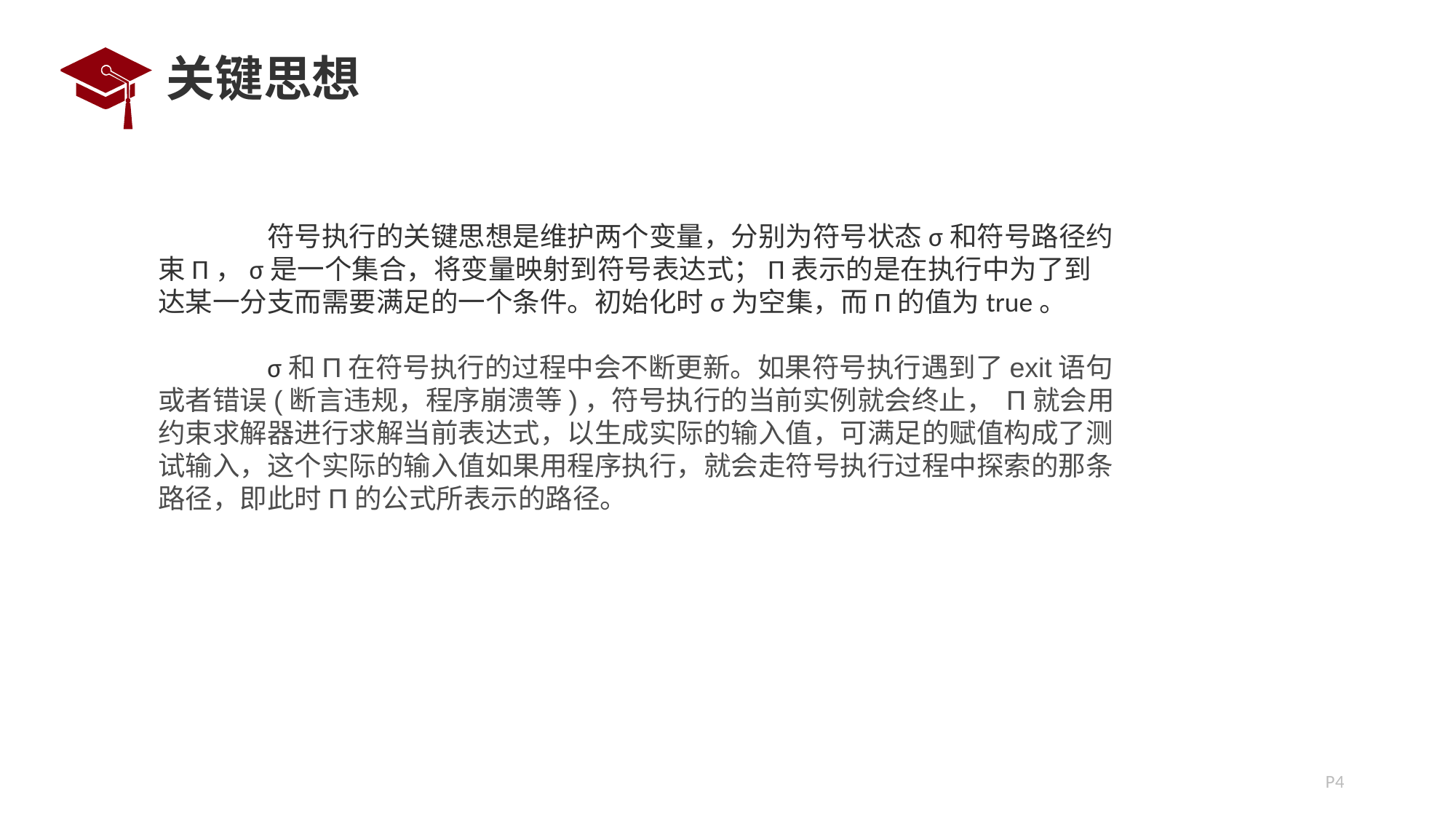

# 关键思想
	符号执行的关键思想是维护两个变量，分别为符号状态σ和符号路径约束Π，σ是一个集合，将变量映射到符号表达式；Π表示的是在执行中为了到达某一分支而需要满足的一个条件。初始化时σ为空集，而Π的值为true。

	σ和Π在符号执行的过程中会不断更新。如果符号执行遇到了exit语句或者错误(断言违规，程序崩溃等)，符号执行的当前实例就会终止， Π就会用约束求解器进行求解当前表达式，以生成实际的输入值，可满足的赋值构成了测试输入，这个实际的输入值如果用程序执行，就会走符号执行过程中探索的那条路径，即此时Π的公式所表示的路径。
P4